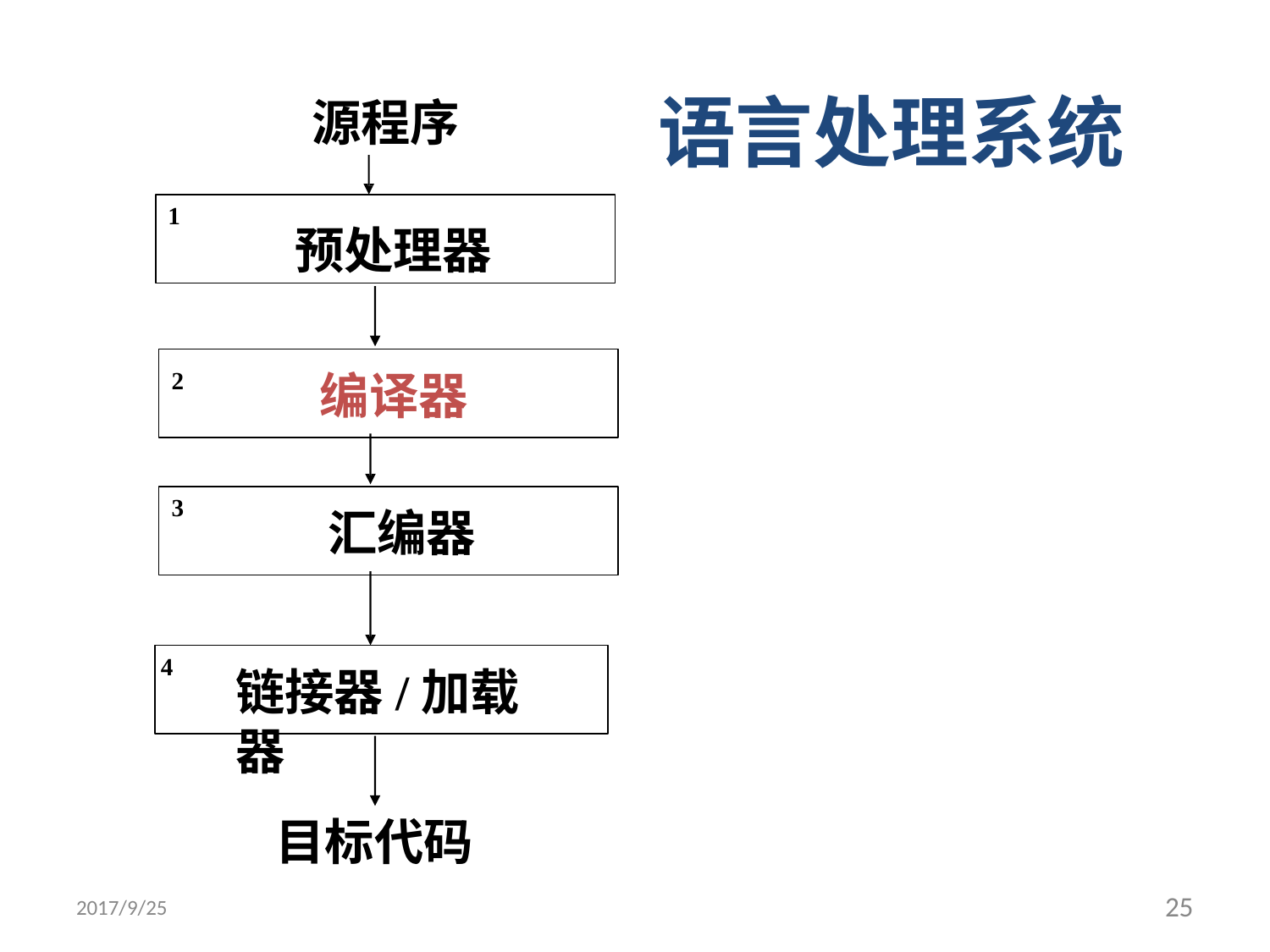

# 语言处理系统
源程序

1
预处理器

编译器
2

3
汇编器

4
链接器/加载器

目标代码
25
2017/9/25